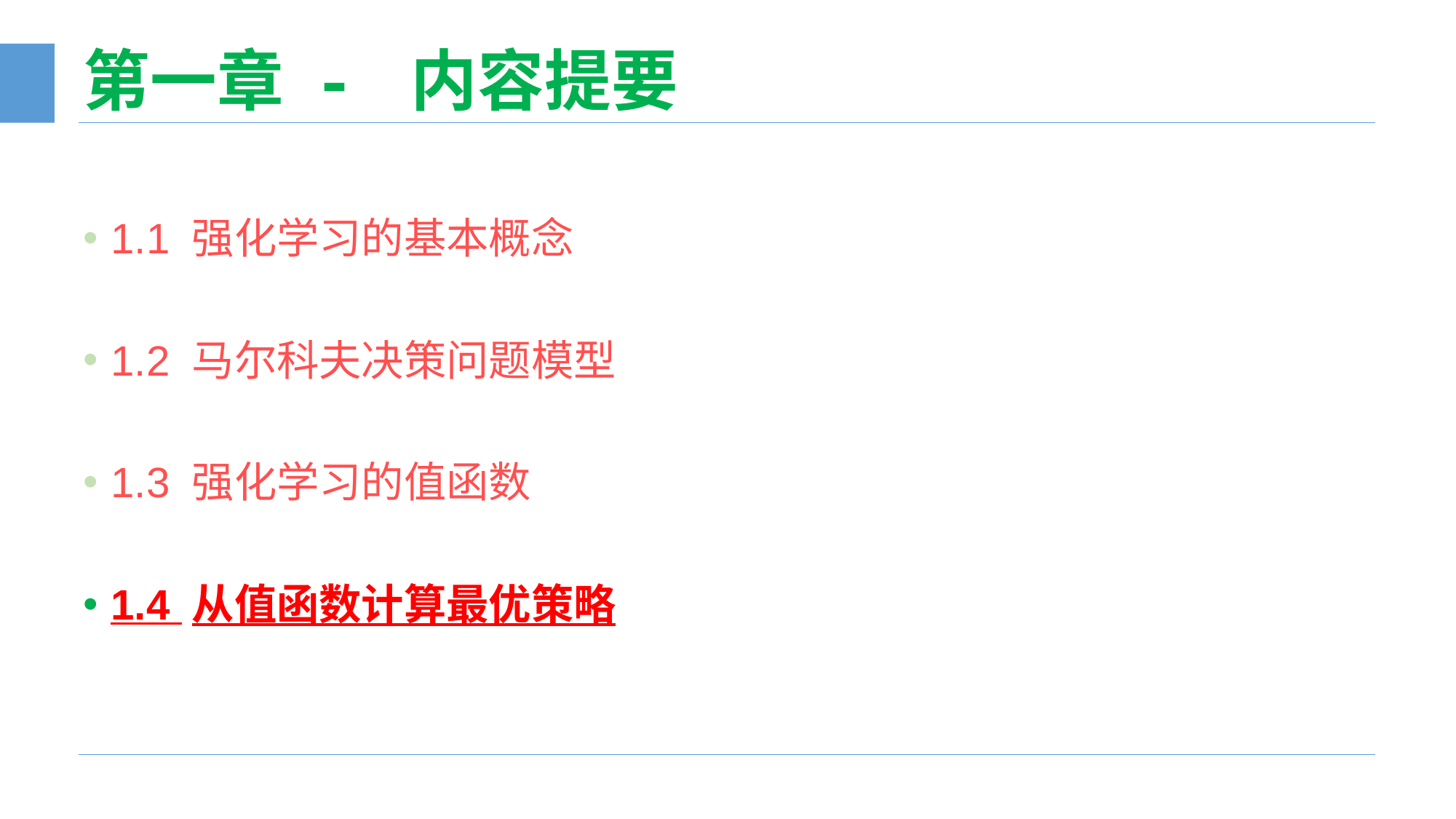

# 第一章 - 内容提要

1.1 强化学习的基本概念

1.2 马尔科夫决策问题模型

1.3 强化学习的值函数

1.4 从值函数计算最优策略